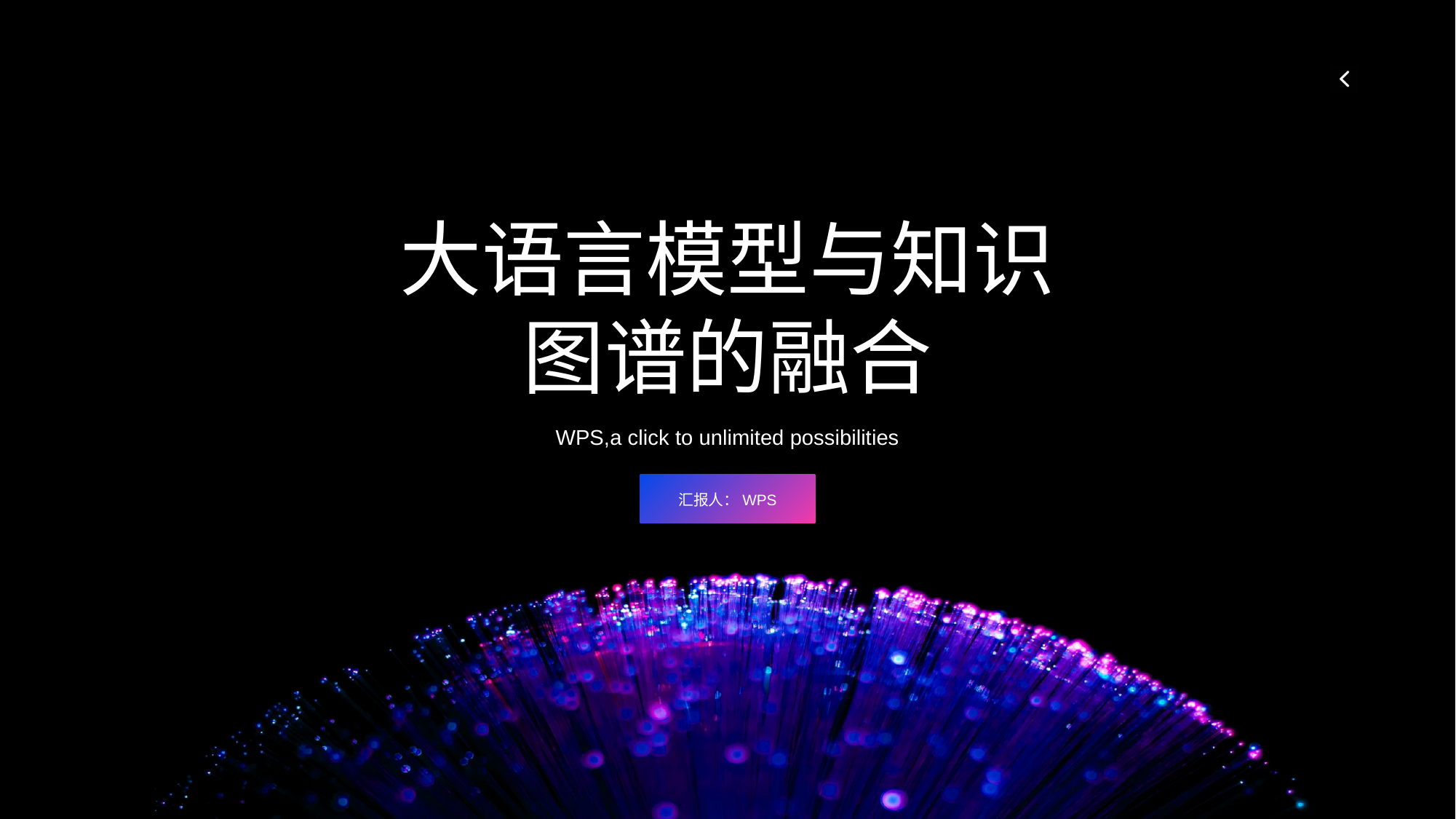

大语言模型与知识图谱的融合
WPS,a click to unlimited possibilities
汇报人：WPS